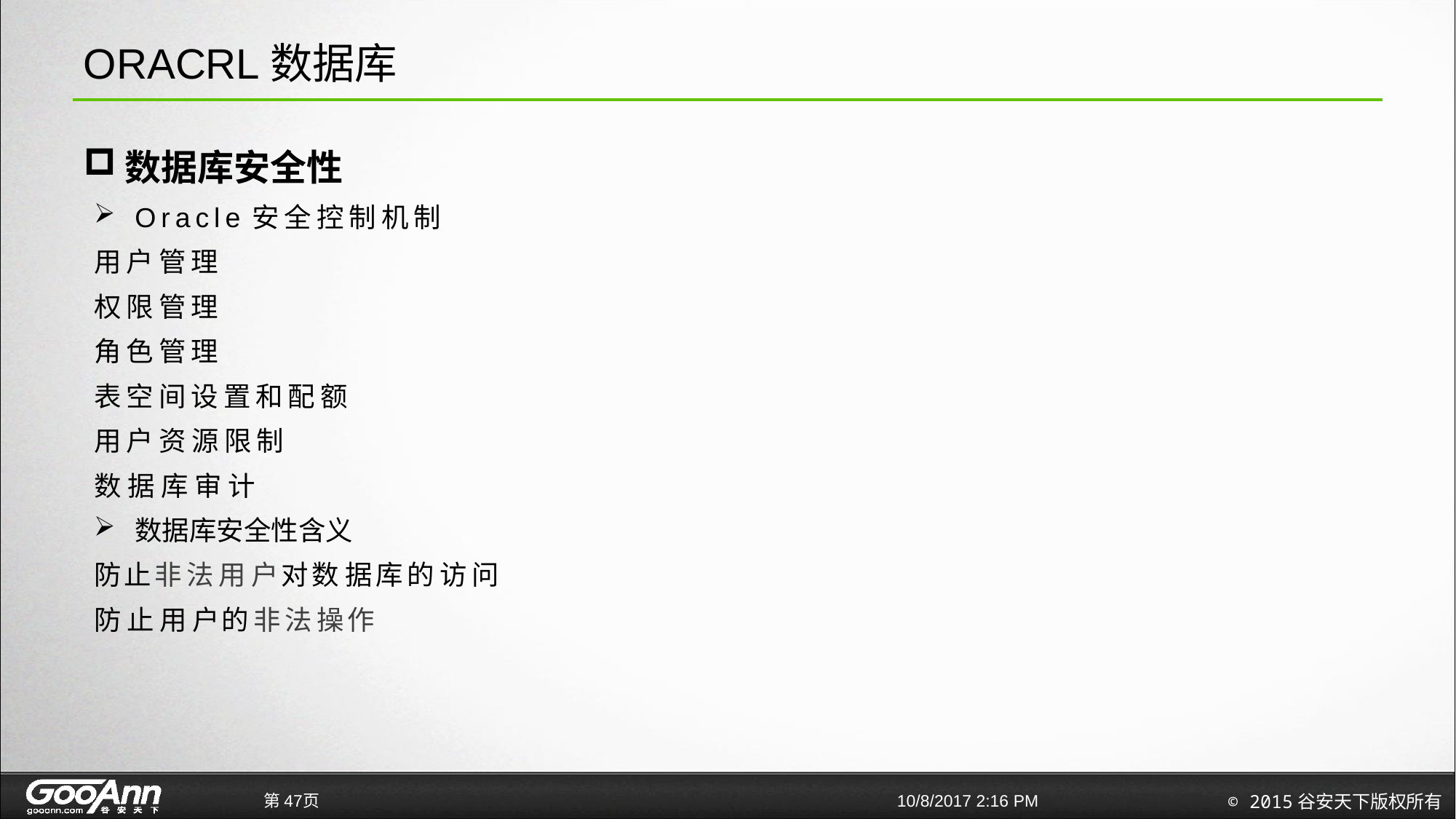

# ORACRL数据库
数据库安全性
Oracle安全控制机制
用户管理
权限管理
角色管理
表空间设置和配额
用户资源限制
数据库审计
数据库安全性含义
防止非法用户对数据库的访问
防止用户的非法操作